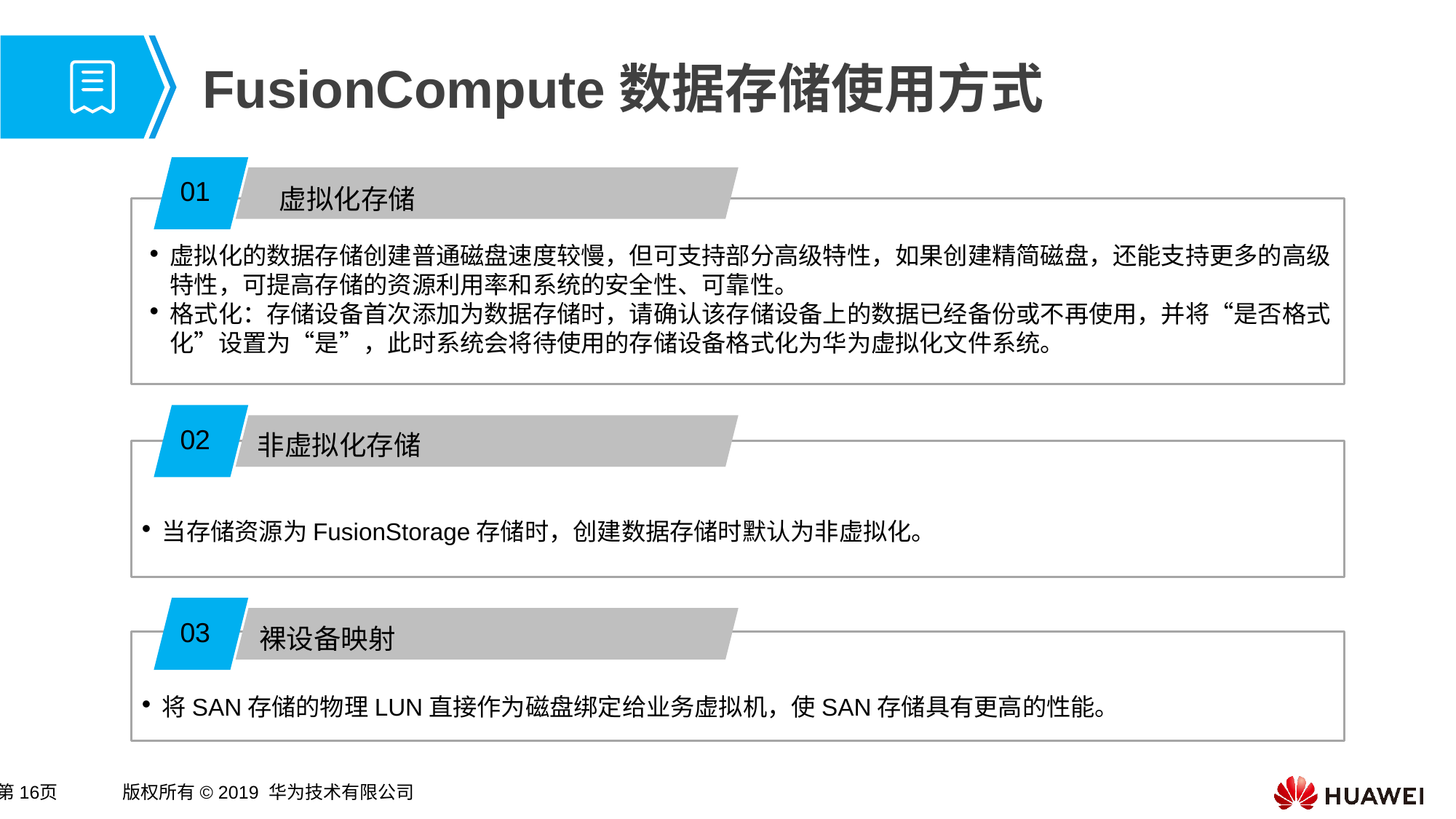

# FusionCompute数据存储使用方式
01

虚拟化存储
虚拟化的数据存储创建普通磁盘速度较慢，但可支持部分高级特性，如果创建精简磁盘，还能支持更多的高级特性，可提高存储的资源利用率和系统的安全性、可靠性。
格式化：存储设备首次添加为数据存储时，请确认该存储设备上的数据已经备份或不再使用，并将“是否格式化”设置为“是”，此时系统会将待使用的存储设备格式化为华为虚拟化文件系统。
02

当存储资源为FusionStorage存储时，创建数据存储时默认为非虚拟化。
非虚拟化存储
当存储资源为FusionStorage存储时，创建数据存储时默认为非虚拟化。
03

裸设备映射
将SAN存储的物理LUN直接作为磁盘绑定给业务虚拟机，使SAN存储具有更高的性能。